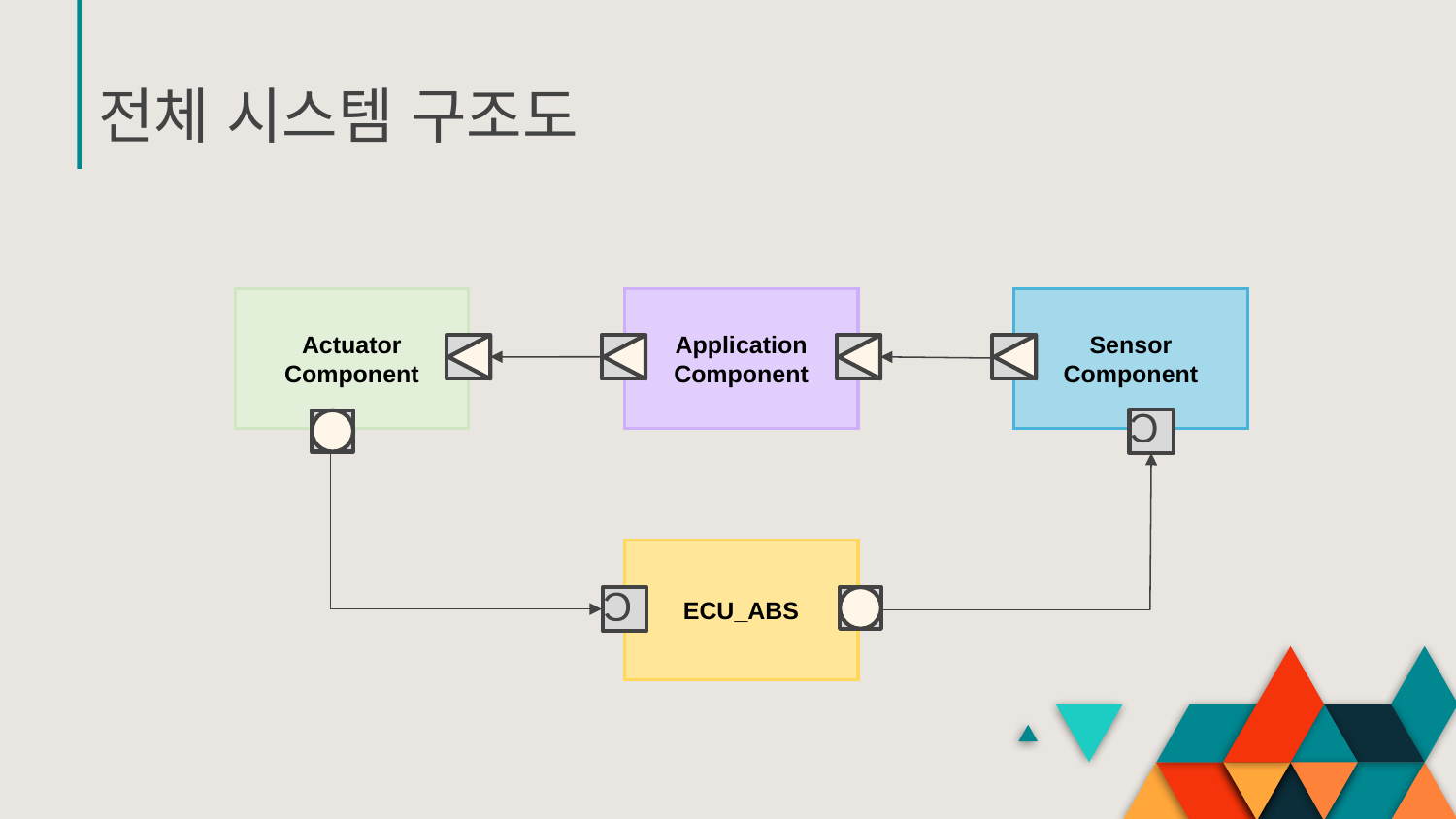

# 전체 시스템 구조도
Actuator Component
Sensor
Component
Application
Component

C

ECU_ABS
C